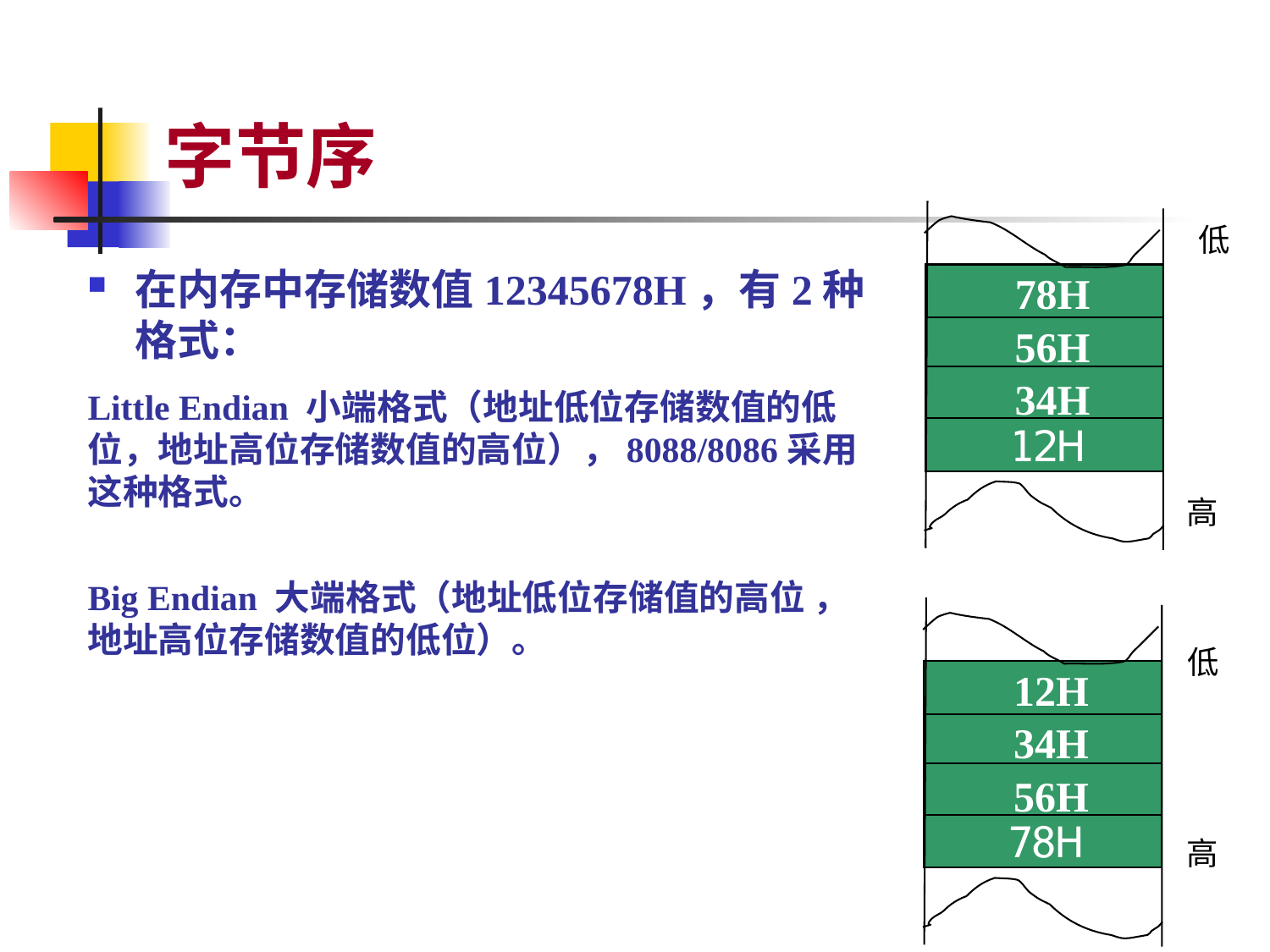

# 字节序

低

在内存中存储数值12345678H，有2种格式：
Little Endian 小端格式（地址低位存储数值的低位，地址高位存储数值的高位），8088/8086采用这种格式。
Big Endian 大端格式（地址低位存储值的高位 ，地址高位存储数值的低位）。

 78H

56H

34H
      12H

高

低
 12H

34H

56H
      78H
高
29